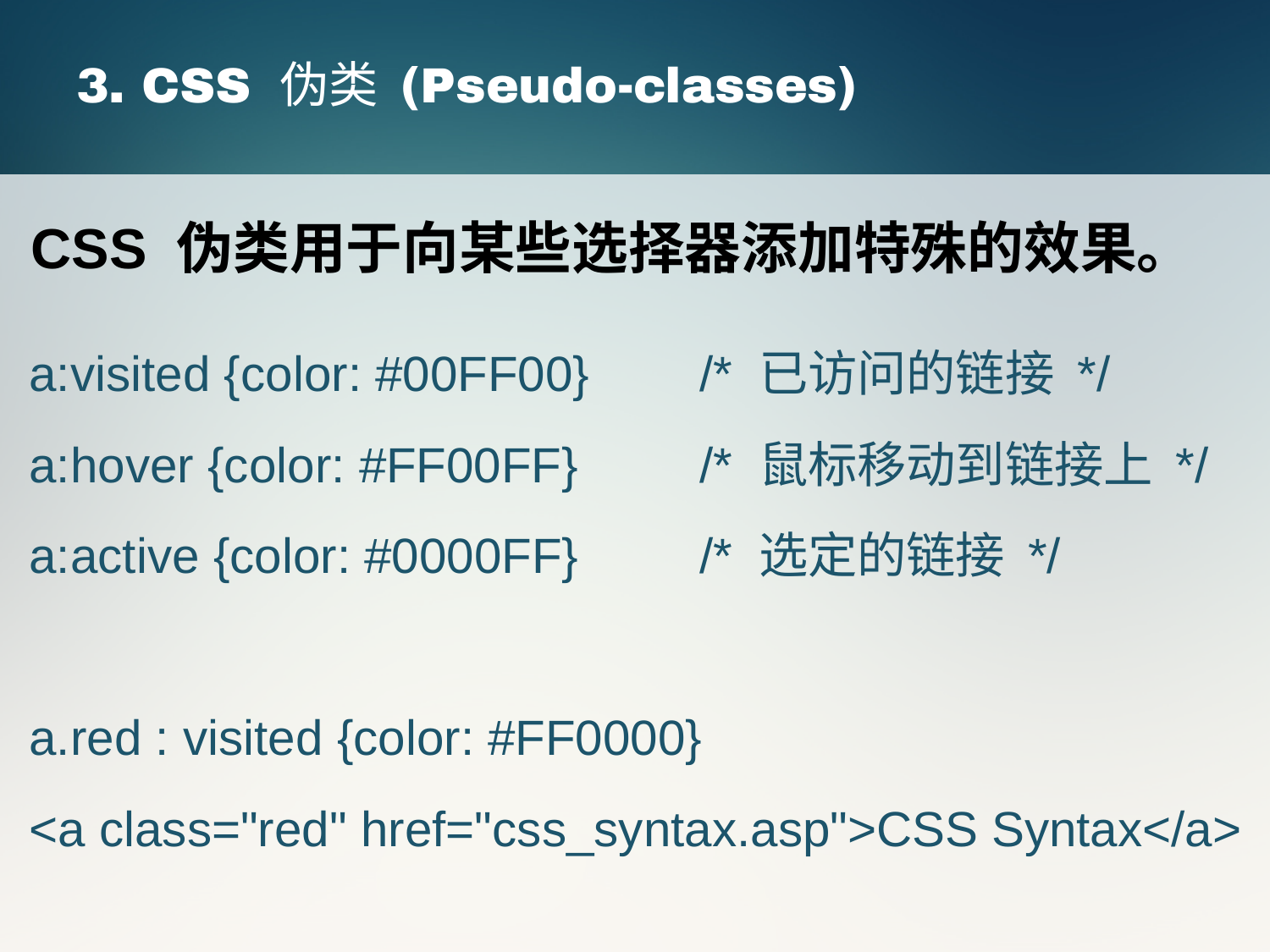

# 3. CSS 伪类 (Pseudo-classes)
CSS 伪类用于向某些选择器添加特殊的效果。
a:visited {color: #00FF00}	/* 已访问的链接 */
a:hover {color: #FF00FF}	/* 鼠标移动到链接上 */
a:active {color: #0000FF}	/* 选定的链接 */

a.red : visited {color: #FF0000}
<a class="red" href="css_syntax.asp">CSS Syntax</a>